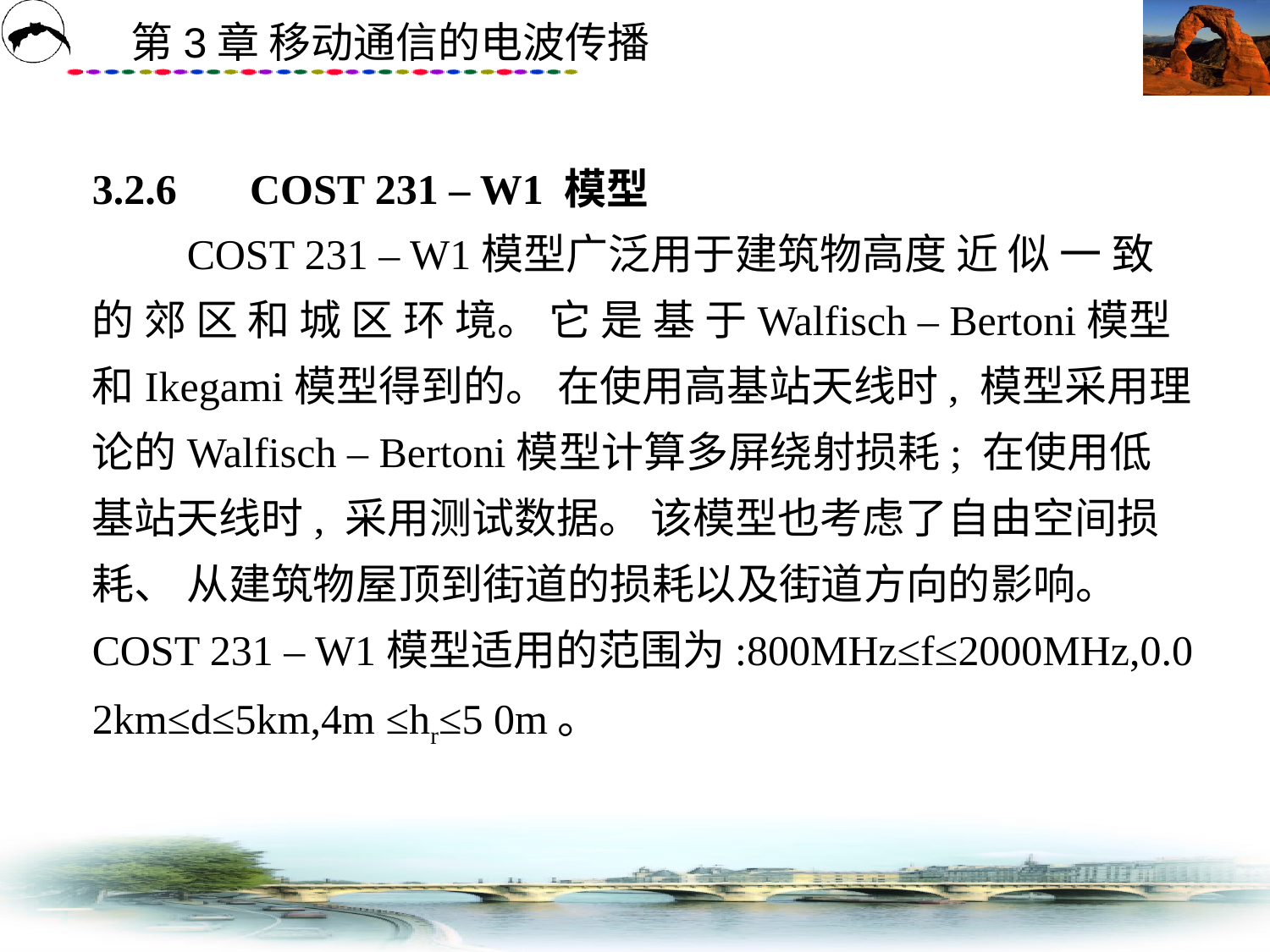

# 3.2.6 　COST 231 – W1 模型 　　COST 231 – W1模型广泛用于建筑物高度 近 似 一 致 的 郊 区 和 城 区 环 境。 它 是 基 于Walfisch – Bertoni模型和Ikegami模型得到的。 在使用高基站天线时, 模型采用理论的Walfisch – Bertoni模型计算多屏绕射损耗; 在使用低基站天线时, 采用测试数据。 该模型也考虑了自由空间损耗、 从建筑物屋顶到街道的损耗以及街道方向的影响。 COST 231 – W1模型适用的范围为:800MHz≤f≤2000MHz,0.0 2km≤d≤5km,4m ≤hr≤5 0m。